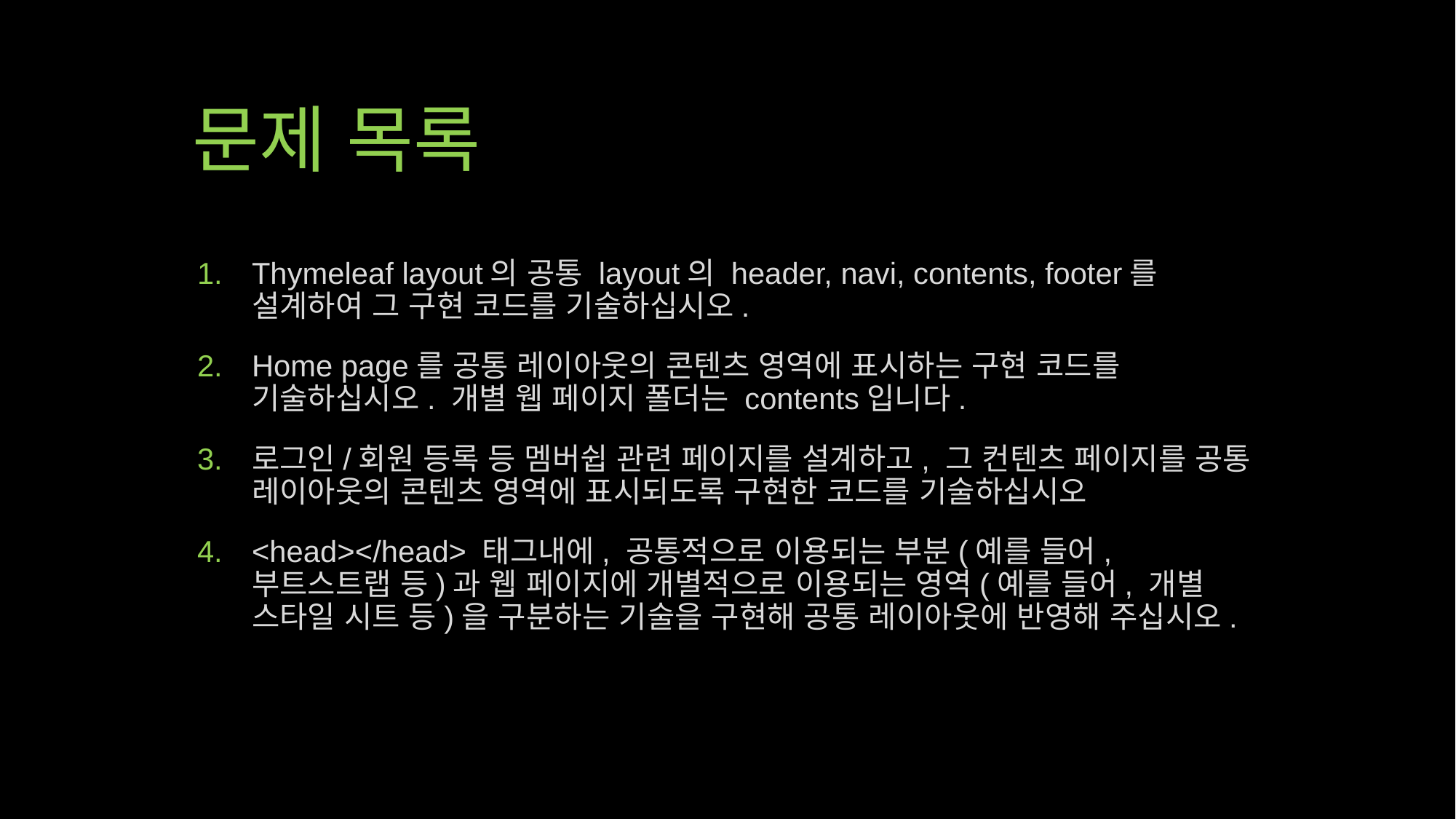

# 문제 목록
Thymeleaf layout의 공통 layout의 header, navi, contents, footer를 설계하여 그 구현 코드를 기술하십시오.
Home page를 공통 레이아웃의 콘텐츠 영역에 표시하는 구현 코드를 기술하십시오. 개별 웹 페이지 폴더는 contents입니다.
로그인/회원 등록 등 멤버쉽 관련 페이지를 설계하고, 그 컨텐츠 페이지를 공통 레이아웃의 콘텐츠 영역에 표시되도록 구현한 코드를 기술하십시오
<head></head> 태그내에, 공통적으로 이용되는 부분(예를 들어, 부트스트랩 등)과 웹 페이지에 개별적으로 이용되는 영역(예를 들어, 개별 스타일 시트 등)을 구분하는 기술을 구현해 공통 레이아웃에 반영해 주십시오.